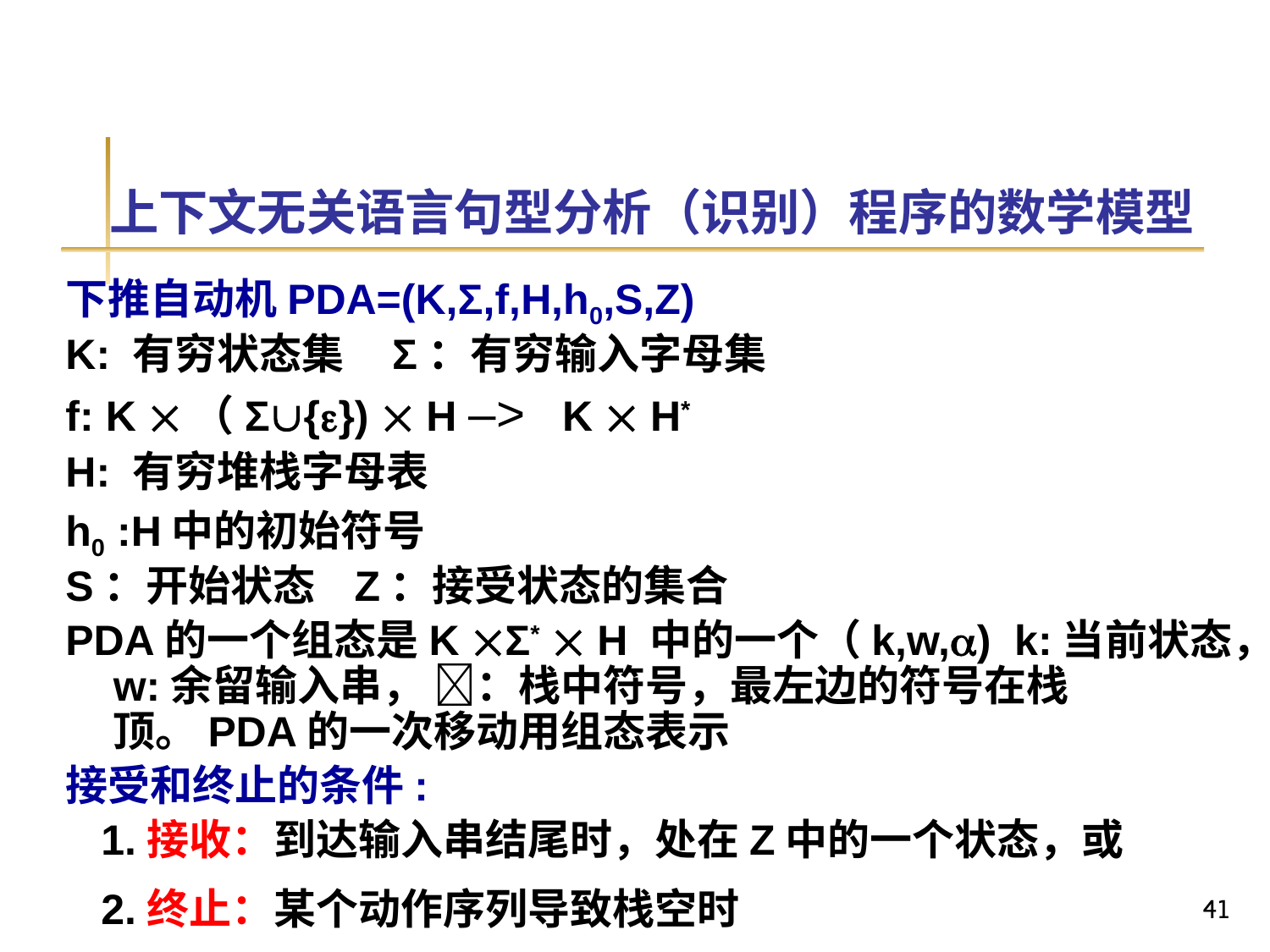

# 上下文无关语言句型分析（识别）程序的数学模型
下推自动机PDA=(K,Σ,f,H,h0,S,Z)
K: 有穷状态集    Σ：有穷输入字母集
f: K ×（Σ∪{ε}) × H –>   K × H*
H: 有穷堆栈字母表
h0 :H中的初始符号
S：开始状态   Z：接受状态的集合
PDA的一个组态是K ×Σ* × H 中的一个（k,w,α)  k:当前状态，w:余留输入串， α：栈中符号，最左边的符号在栈顶。PDA的一次移动用组态表示
接受和终止的条件:
   1.接收：到达输入串结尾时，处在Z中的一个状态，或
   2.终止：某个动作序列导致栈空时
41